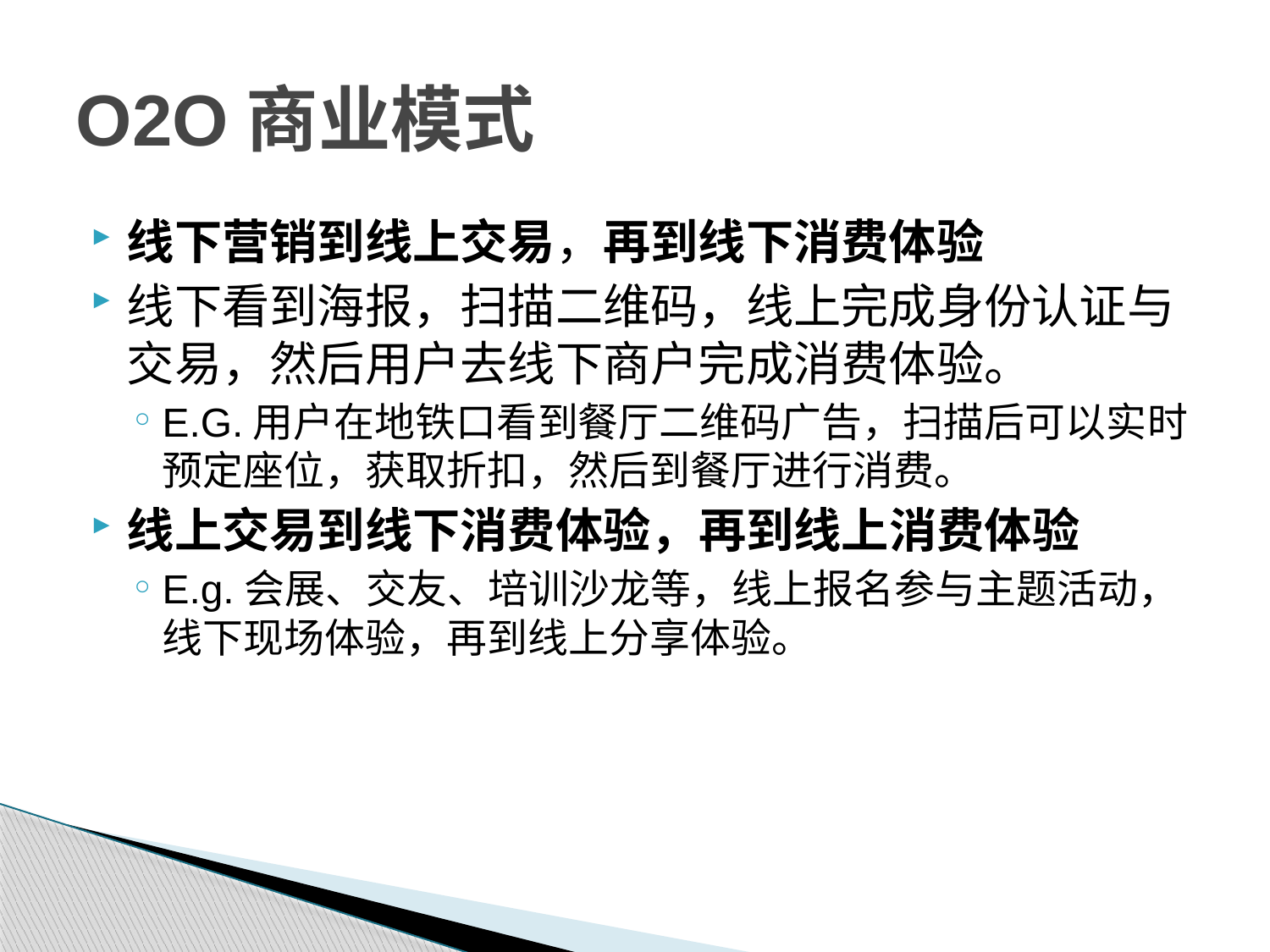

# O2O商业模式
线下营销到线上交易，再到线下消费体验
线下看到海报，扫描二维码，线上完成身份认证与交易，然后用户去线下商户完成消费体验。
E.G.用户在地铁口看到餐厅二维码广告，扫描后可以实时预定座位，获取折扣，然后到餐厅进行消费。
线上交易到线下消费体验，再到线上消费体验
E.g.会展、交友、培训沙龙等，线上报名参与主题活动，线下现场体验，再到线上分享体验。